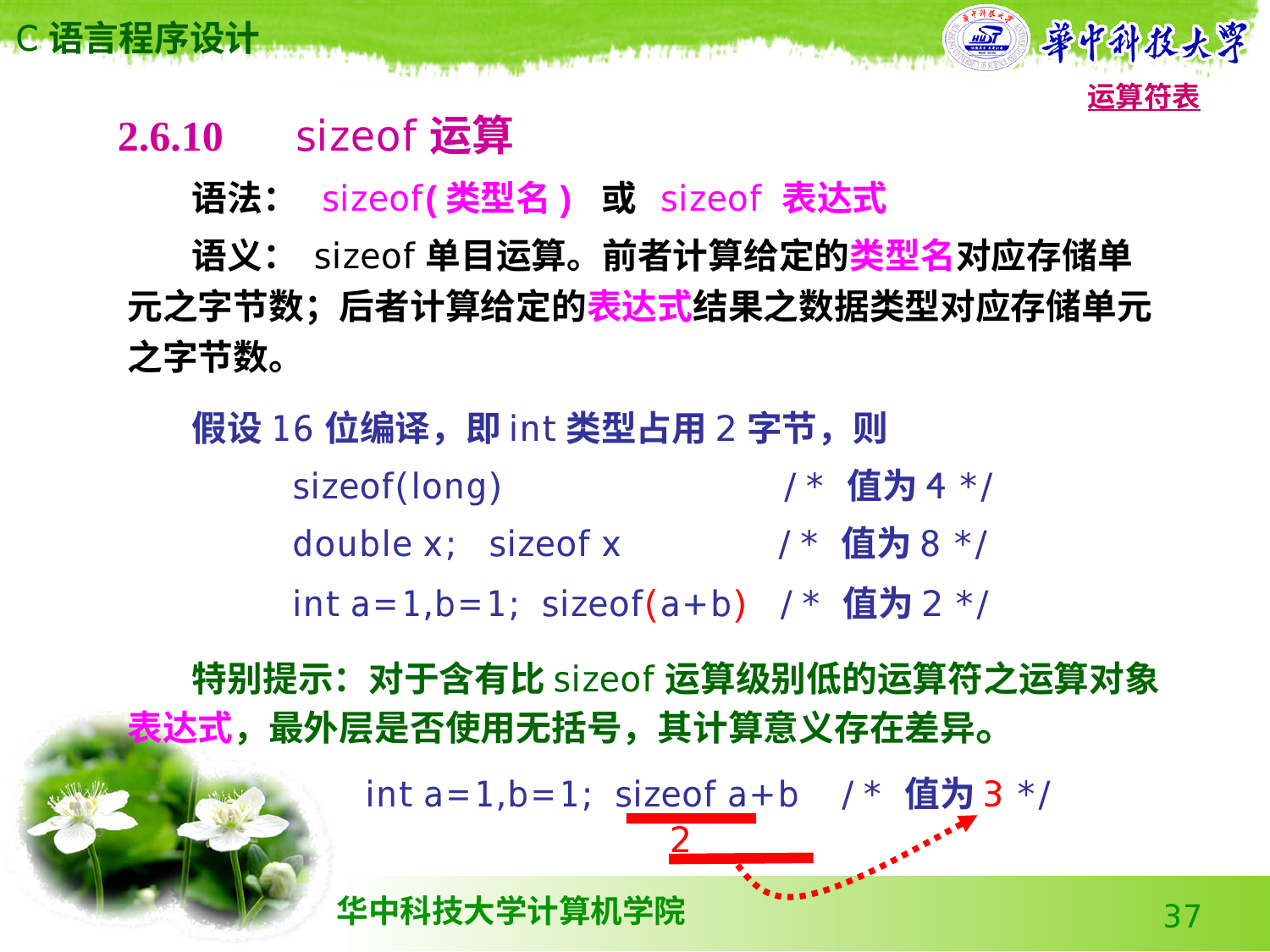

运算符表
2.6.10 　sizeof运算
       语法：  sizeof(类型名)  或  sizeof 表达式
       语义： sizeof单目运算。前者计算给定的类型名对应存储单元之字节数；后者计算给定的表达式结果之数据类型对应存储单元之字节数。
       假设16位编译，即int类型占用2字节，则
                sizeof(long)                           /* 值为4 */
                double x;   sizeof x               /* 值为8 */
                int a=1,b=1;  sizeof(a+b)   /* 值为2 */
       特别提示：对于含有比sizeof运算级别低的运算符之运算对象表达式，最外层是否使用无括号，其计算意义存在差异。
int a=1,b=1;  sizeof a+b    /* 值为3 */
2

37